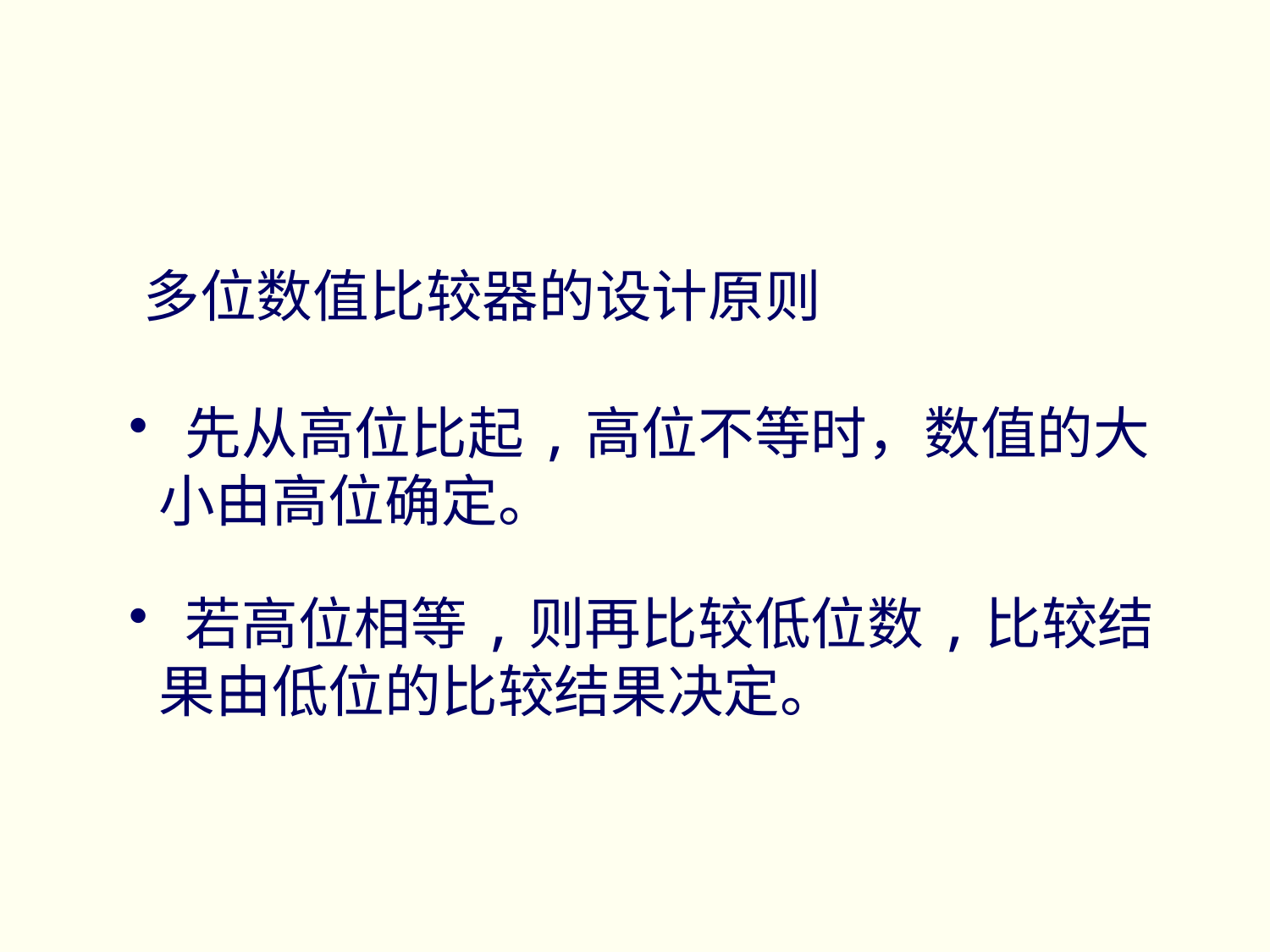

多位数值比较器的设计原则
 先从高位比起,高位不等时，数值的大小由高位确定。
 若高位相等,则再比较低位数,比较结果由低位的比较结果决定。